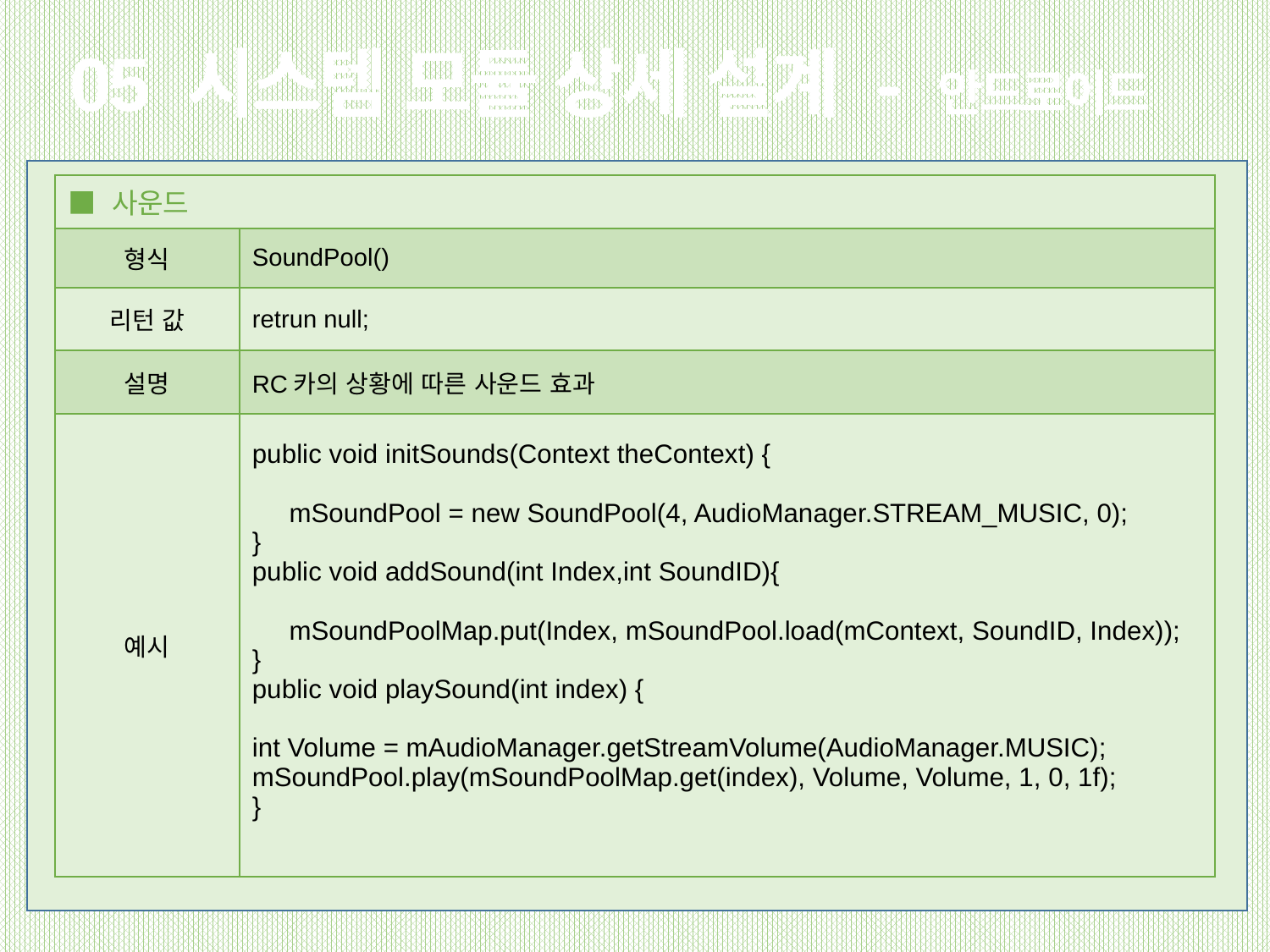

# 05 시스템 모듈 상세 설계 - 안드로이드

| ■ 사운드 |  |
| --- | --- |
| 형식 | SoundPool() |
| 리턴 값 | retrun null; |
| 설명 | RC카의 상황에 따른 사운드 효과 |
| 예시 | public void initSounds(Context theContext) { mSoundPool = new SoundPool(4, AudioManager.STREAM\_MUSIC, 0); } public void addSound(int Index,int SoundID){ mSoundPoolMap.put(Index, mSoundPool.load(mContext, SoundID, Index)); } public void playSound(int index) { int Volume = mAudioManager.getStreamVolume(AudioManager.MUSIC); mSoundPool.play(mSoundPoolMap.get(index), Volume, Volume, 1, 0, 1f); } |